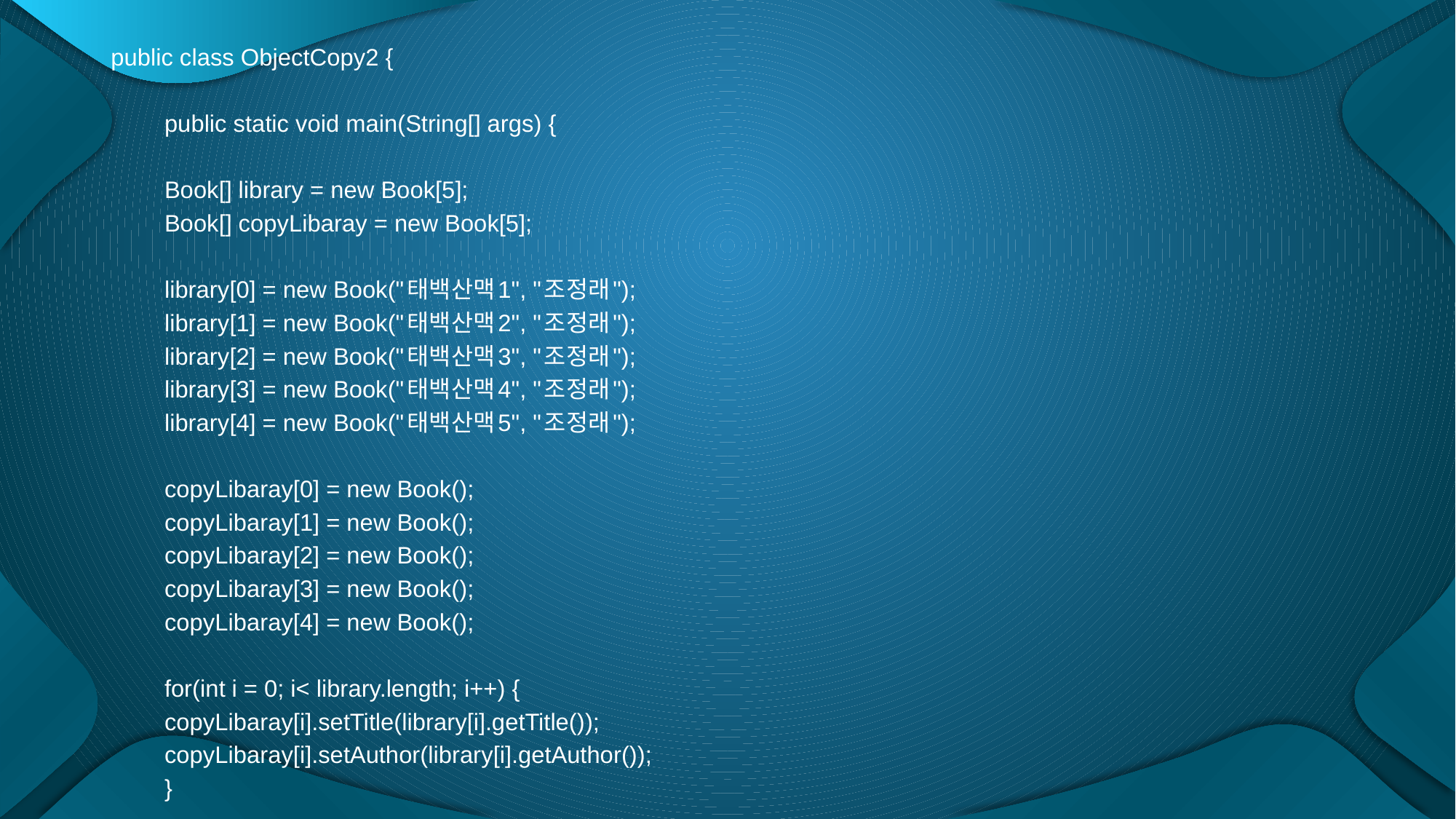

public class ObjectCopy2 {

	public static void main(String[] args) {

		Book[] library = new Book[5];
		Book[] copyLibaray = new Book[5];

		library[0] = new Book("태백산맥1", "조정래");
		library[1] = new Book("태백산맥2", "조정래");
		library[2] = new Book("태백산맥3", "조정래");
		library[3] = new Book("태백산맥4", "조정래");
		library[4] = new Book("태백산맥5", "조정래");

		copyLibaray[0] = new Book();
		copyLibaray[1] = new Book();
		copyLibaray[2] = new Book();
		copyLibaray[3] = new Book();
		copyLibaray[4] = new Book();

		for(int i = 0; i< library.length; i++) {
			copyLibaray[i].setTitle(library[i].getTitle());
			copyLibaray[i].setAuthor(library[i].getAuthor());
		}